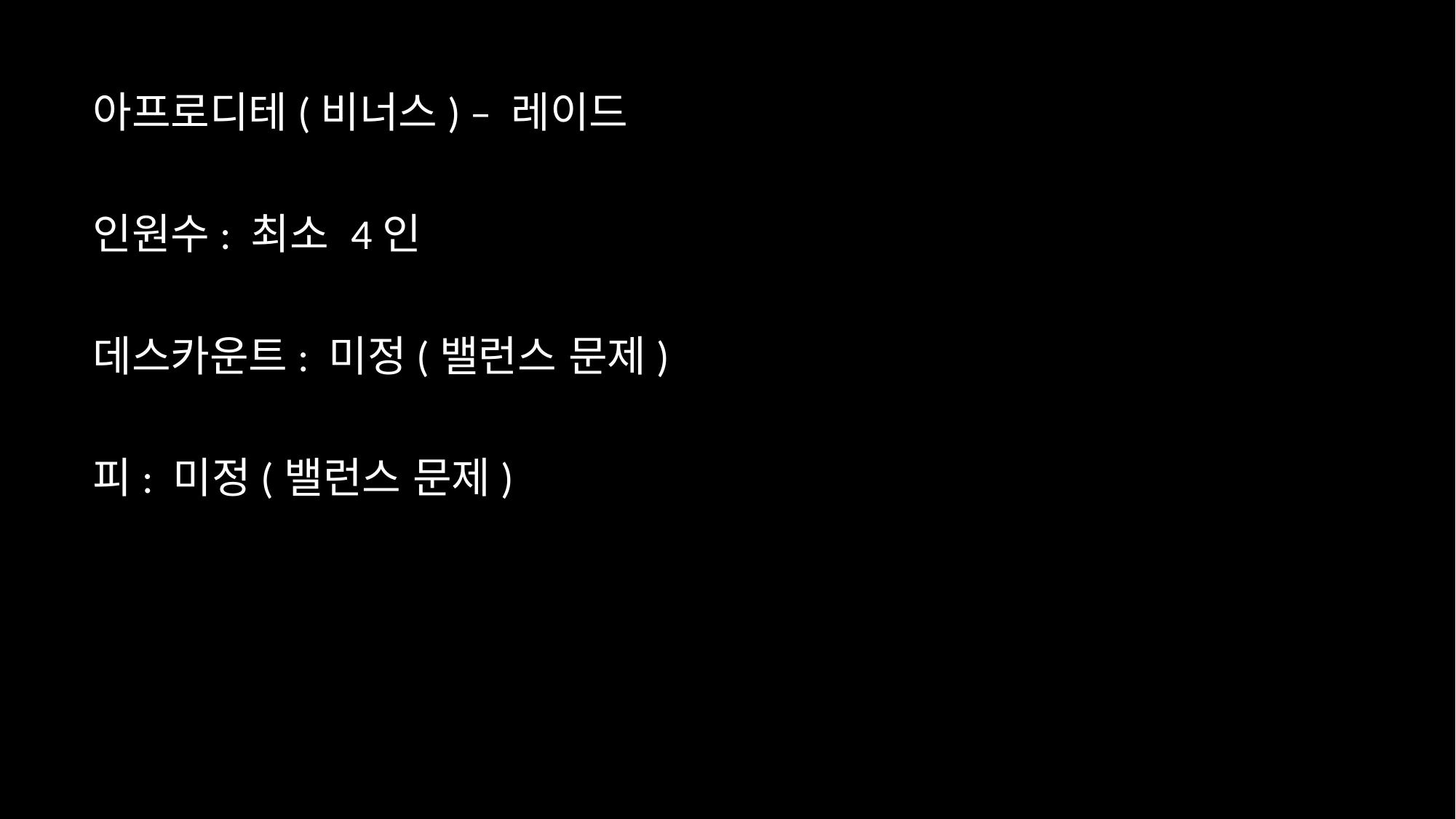

아프로디테(비너스) – 레이드

인원수: 최소 4인

데스카운트: 미정(밸런스 문제)

피: 미정(밸런스 문제)